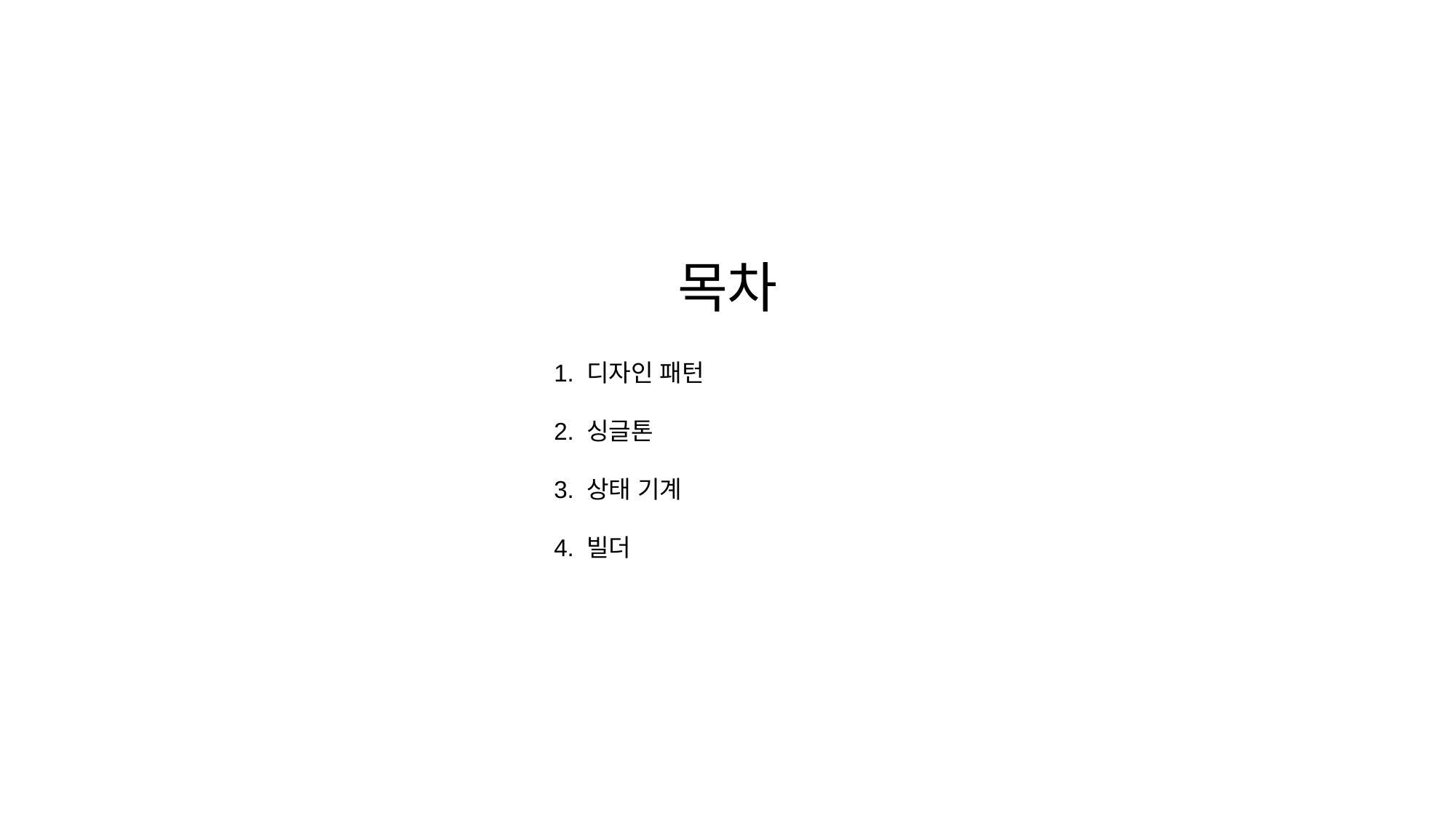

목차
1. 디자인 패턴

2. 싱글톤

3. 상태 기계

4. 빌더